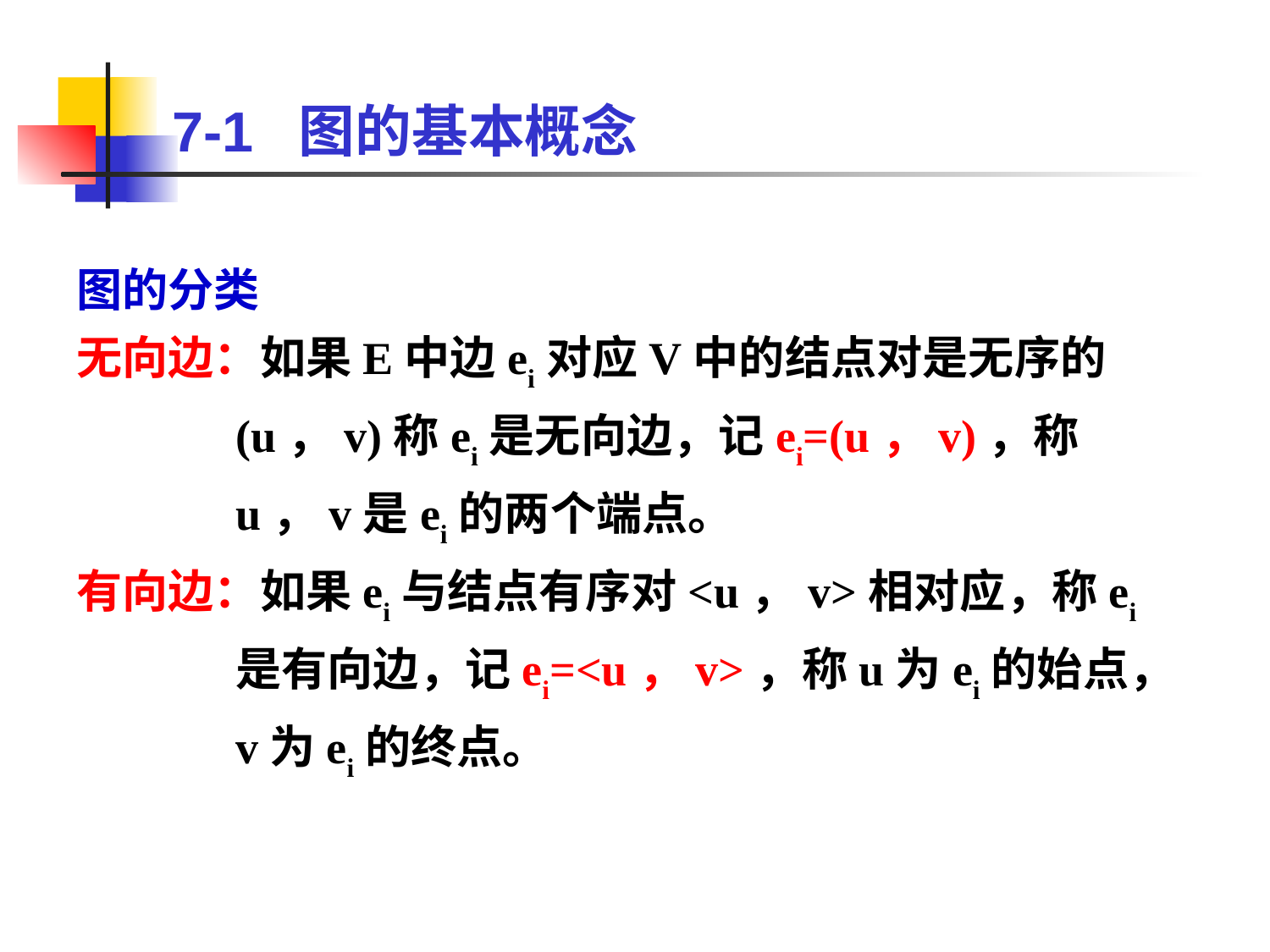

# 7-1  图的基本概念
图的分类
无向边：如果E中边ei对应V中的结点对是无序的(u，v)称ei是无向边，记ei=(u，v)，称u，v是ei的两个端点。
有向边：如果ei与结点有序对<u，v>相对应，称ei是有向边，记ei=<u，v>，称u为ei的始点，v为ei的终点。

7